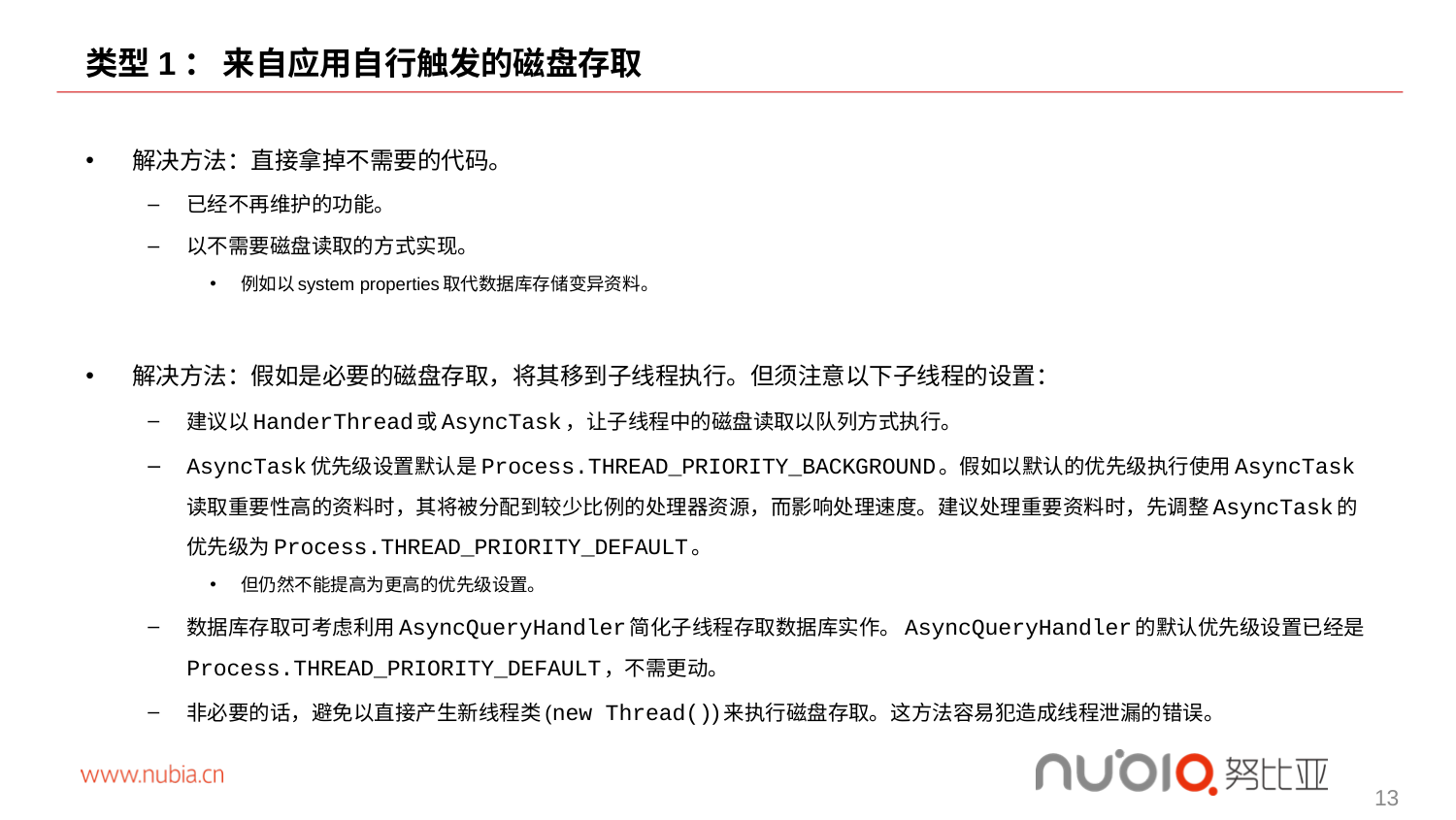

# 类型1： 来自应用自行触发的磁盘存取
解决方法：直接拿掉不需要的代码。
已经不再维护的功能。
以不需要磁盘读取的方式实现。
例如以system properties取代数据库存储变异资料。

解决方法：假如是必要的磁盘存取，将其移到子线程执行。但须注意以下子线程的设置：
建议以HanderThread或AsyncTask，让子线程中的磁盘读取以队列方式执行。
AsyncTask优先级设置默认是Process.THREAD_PRIORITY_BACKGROUND。假如以默认的优先级执行使用AsyncTask读取重要性高的资料时，其将被分配到较少比例的处理器资源，而影响处理速度。建议处理重要资料时，先调整AsyncTask的优先级为Process.THREAD_PRIORITY_DEFAULT。
但仍然不能提高为更高的优先级设置。
数据库存取可考虑利用AsyncQueryHandler简化子线程存取数据库实作。AsyncQueryHandler的默认优先级设置已经是Process.THREAD_PRIORITY_DEFAULT，不需更动。
非必要的话，避免以直接产生新线程类(new Thread())来执行磁盘存取。这方法容易犯造成线程泄漏的错误。

13